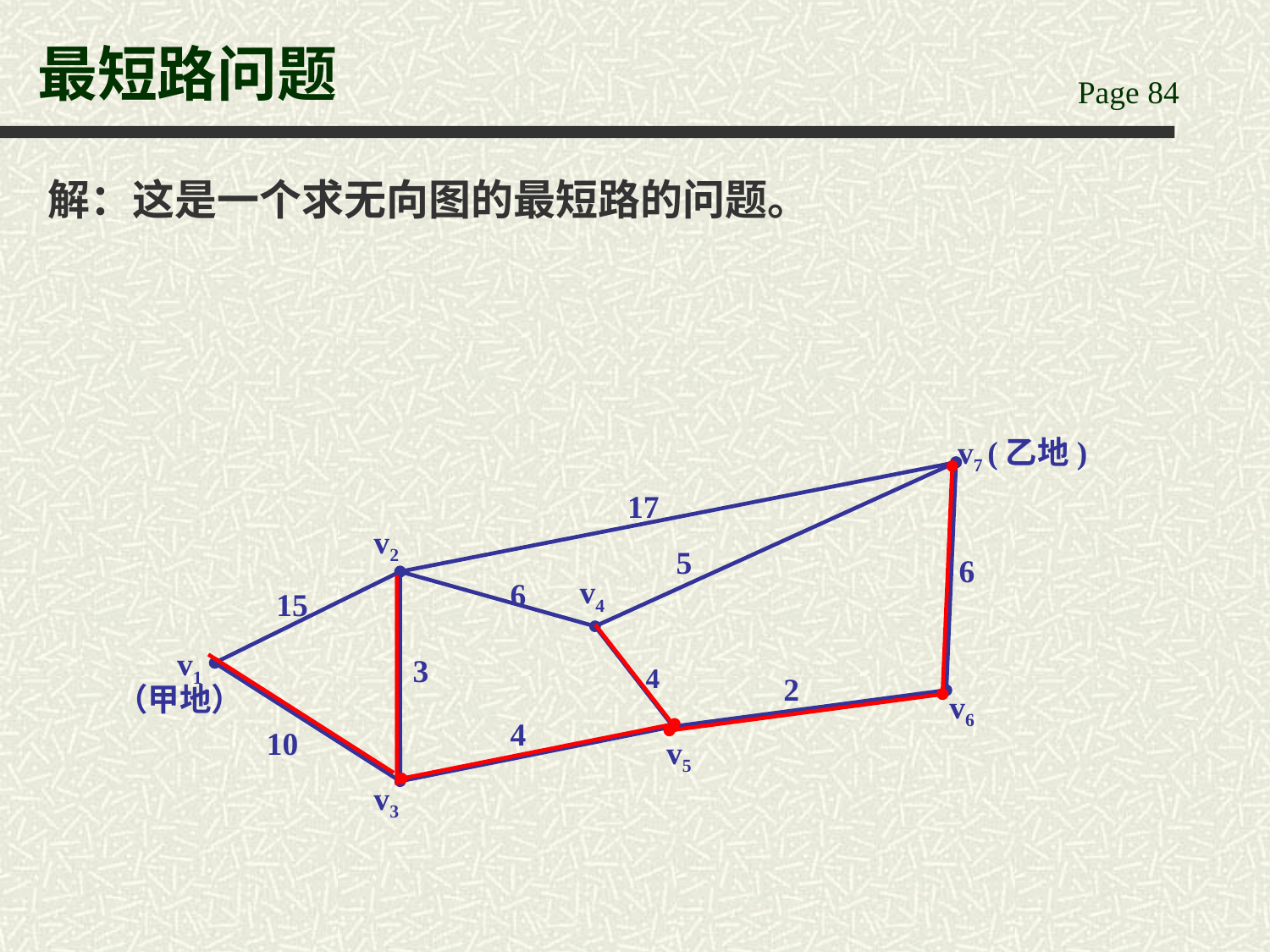

# 最短路问题
解：这是一个求无向图的最短路的问题。
v7 (乙地)

17
v2
5
6
v4
6

15

3
   v1
（甲地）
4

2
v6

4
10

v5
v3